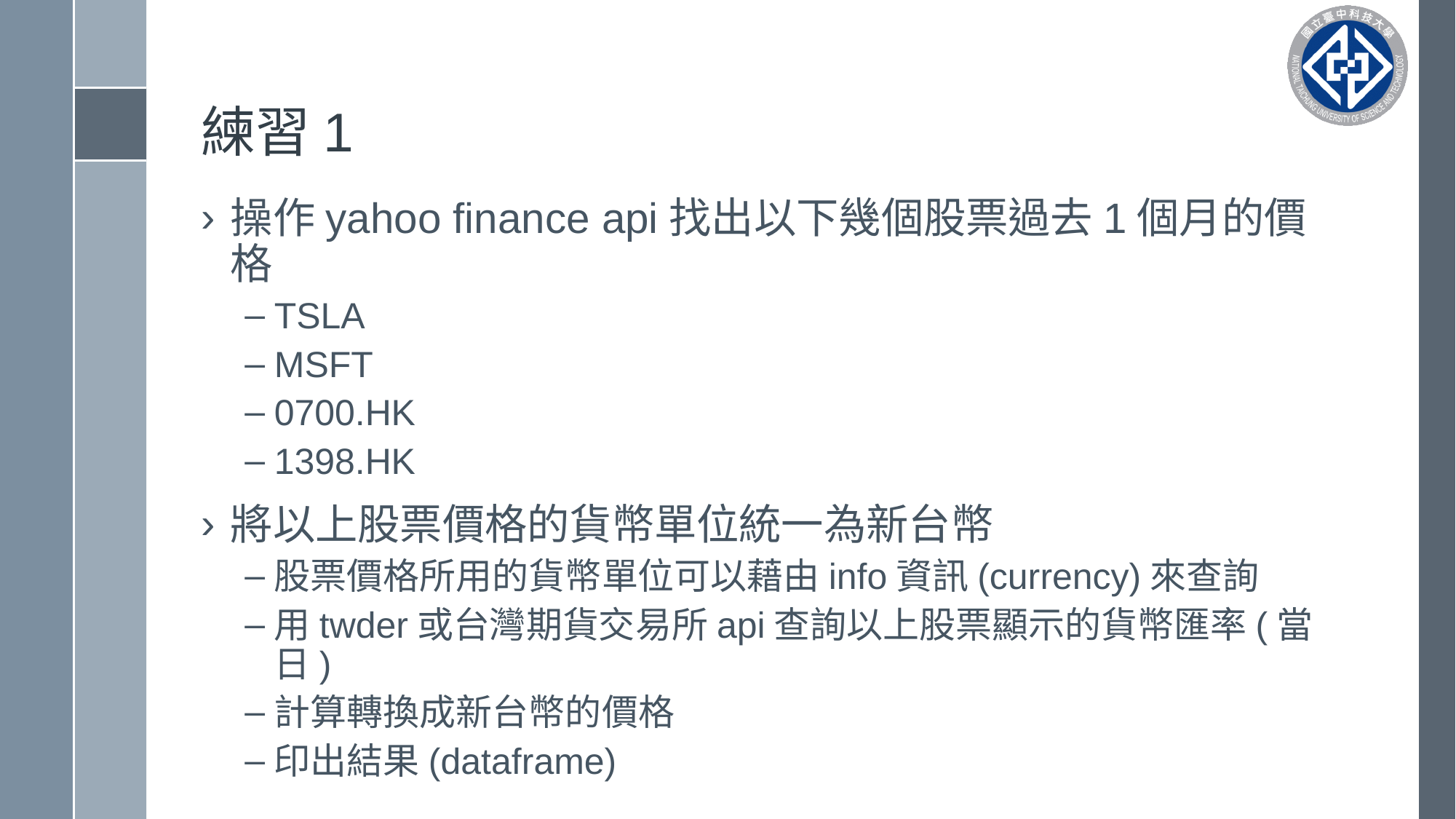

# 練習1
操作yahoo finance api找出以下幾個股票過去1個月的價格
TSLA
MSFT
0700.HK
1398.HK
將以上股票價格的貨幣單位統一為新台幣
股票價格所用的貨幣單位可以藉由info資訊(currency)來查詢
用twder或台灣期貨交易所api查詢以上股票顯示的貨幣匯率(當日)
計算轉換成新台幣的價格
印出結果(dataframe)